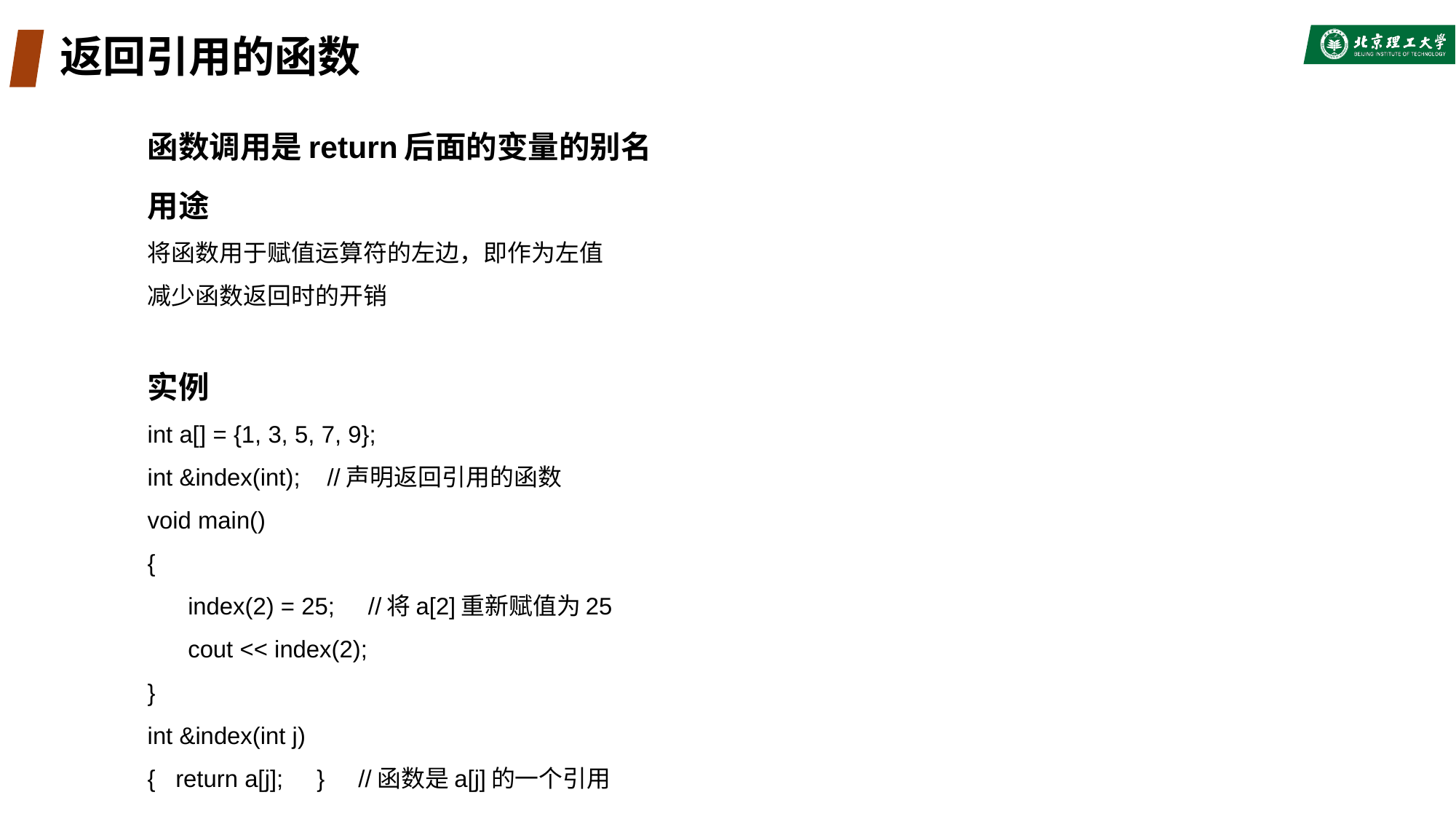

# 返回引用的函数
函数调用是return后面的变量的别名
用途
将函数用于赋值运算符的左边，即作为左值
减少函数返回时的开销

实例
int a[] = {1, 3, 5, 7, 9};
int &index(int);    //声明返回引用的函数
void main()
{
      index(2) = 25;     //将a[2]重新赋值为25
      cout << index(2);
}
int &index(int j)
{   return a[j];     }     //函数是a[j]的一个引用